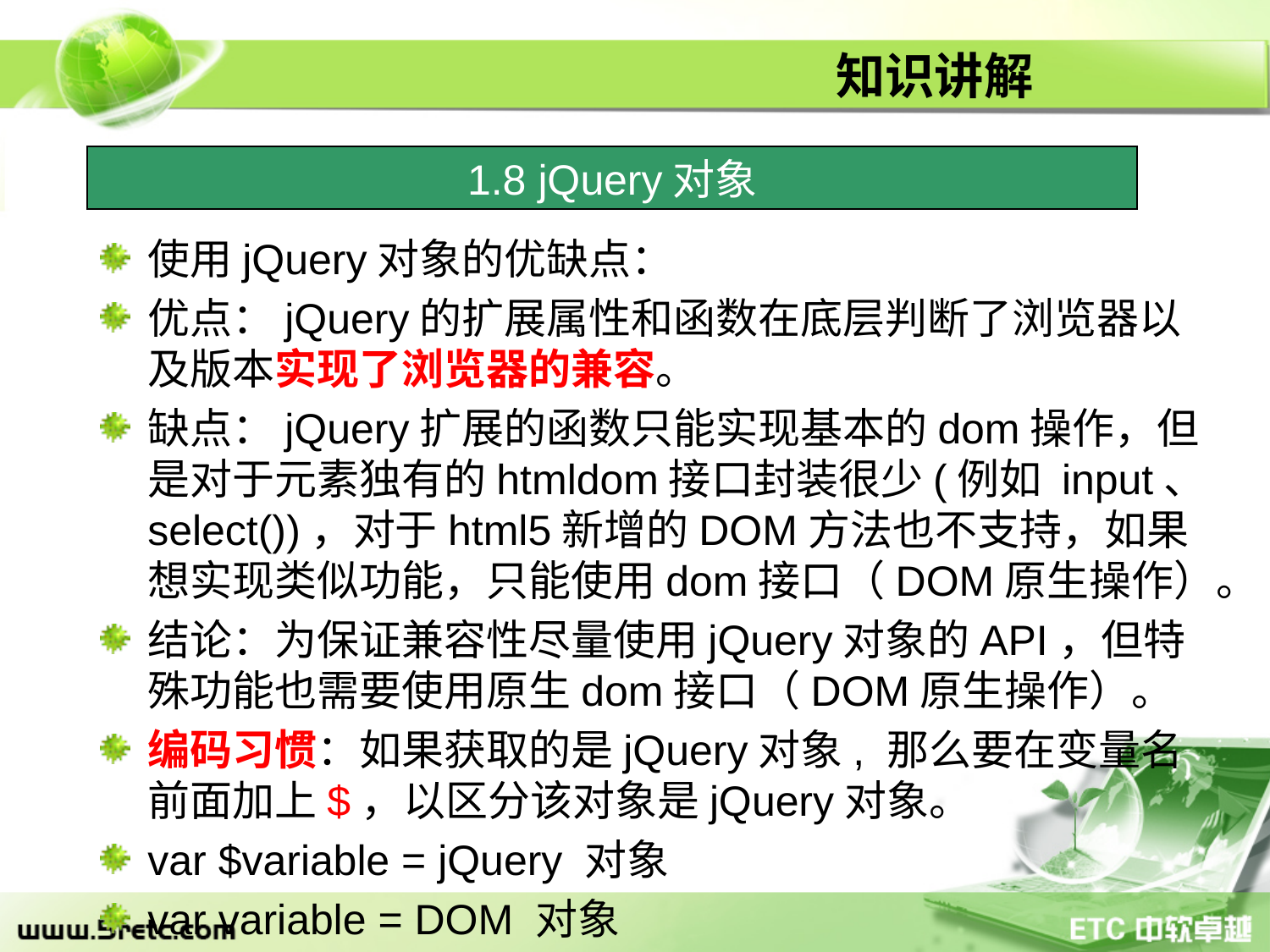

# 知识讲解
1.8 jQuery对象
使用jQuery对象的优缺点：
优点：jQuery的扩展属性和函数在底层判断了浏览器以及版本实现了浏览器的兼容。
缺点：jQuery扩展的函数只能实现基本的dom操作，但是对于元素独有的htmldom接口封装很少(例如 input、select())，对于html5新增的DOM方法也不支持，如果想实现类似功能，只能使用dom接口（DOM原生操作）。
结论：为保证兼容性尽量使用jQuery对象的API，但特殊功能也需要使用原生dom接口（DOM原生操作）。
编码习惯：如果获取的是jQuery对象, 那么要在变量名前面加上$，以区分该对象是jQuery对象。
var $variable = jQuery 对象
var variable = DOM 对象